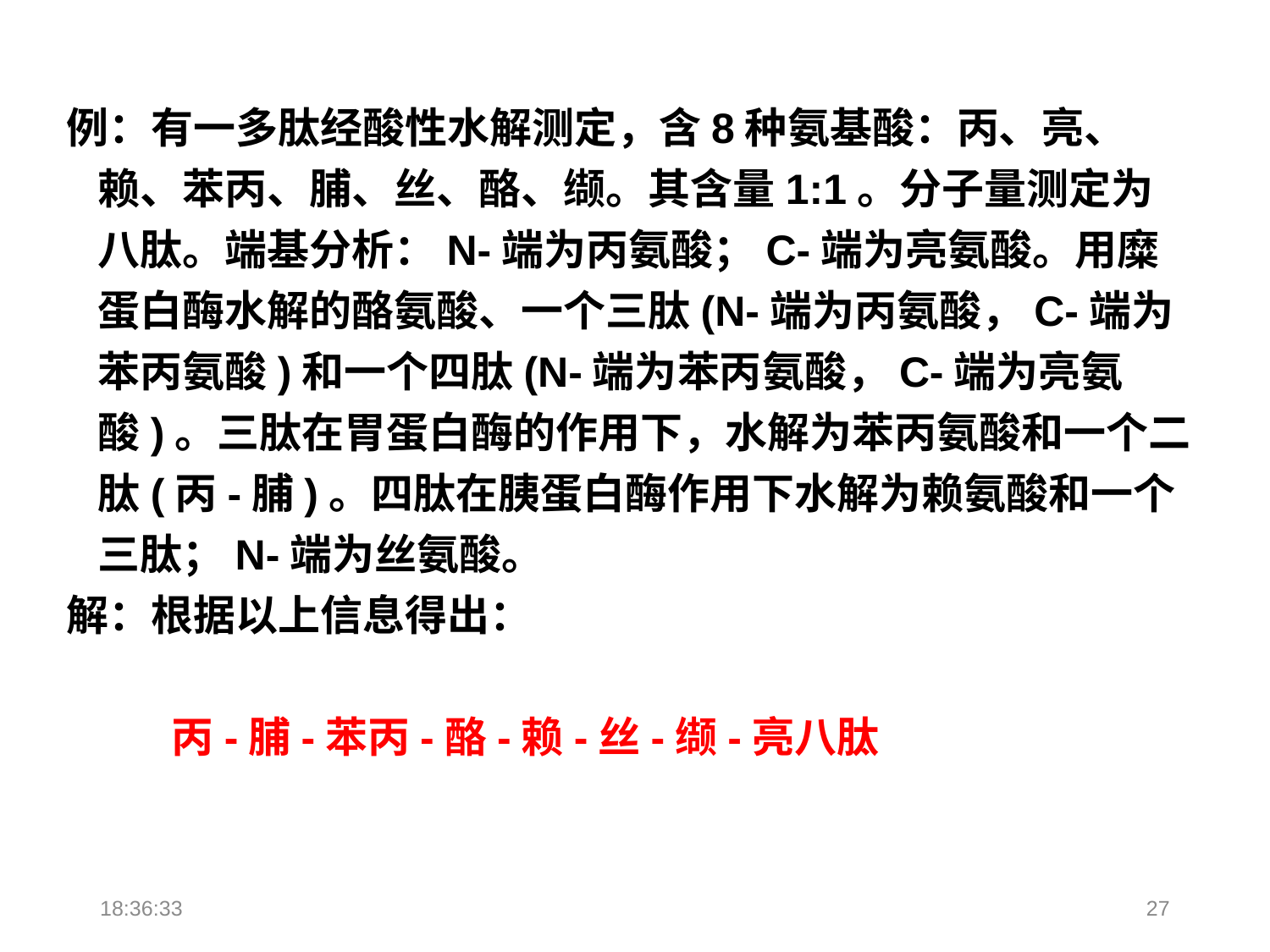

例：有一多肽经酸性水解测定，含8种氨基酸：丙、亮、赖、苯丙、脯、丝、酪、缬。其含量1:1。分子量测定为八肽。端基分析：N-端为丙氨酸；C-端为亮氨酸。用糜蛋白酶水解的酪氨酸、一个三肽(N-端为丙氨酸，C-端为苯丙氨酸)和一个四肽(N-端为苯丙氨酸，C-端为亮氨酸)。三肽在胃蛋白酶的作用下，水解为苯丙氨酸和一个二肽(丙-脯)。四肽在胰蛋白酶作用下水解为赖氨酸和一个三肽；N-端为丝氨酸。
解：根据以上信息得出：

          丙-脯-苯丙-酪-赖-丝-缬-亮八肽
18:36:33
27